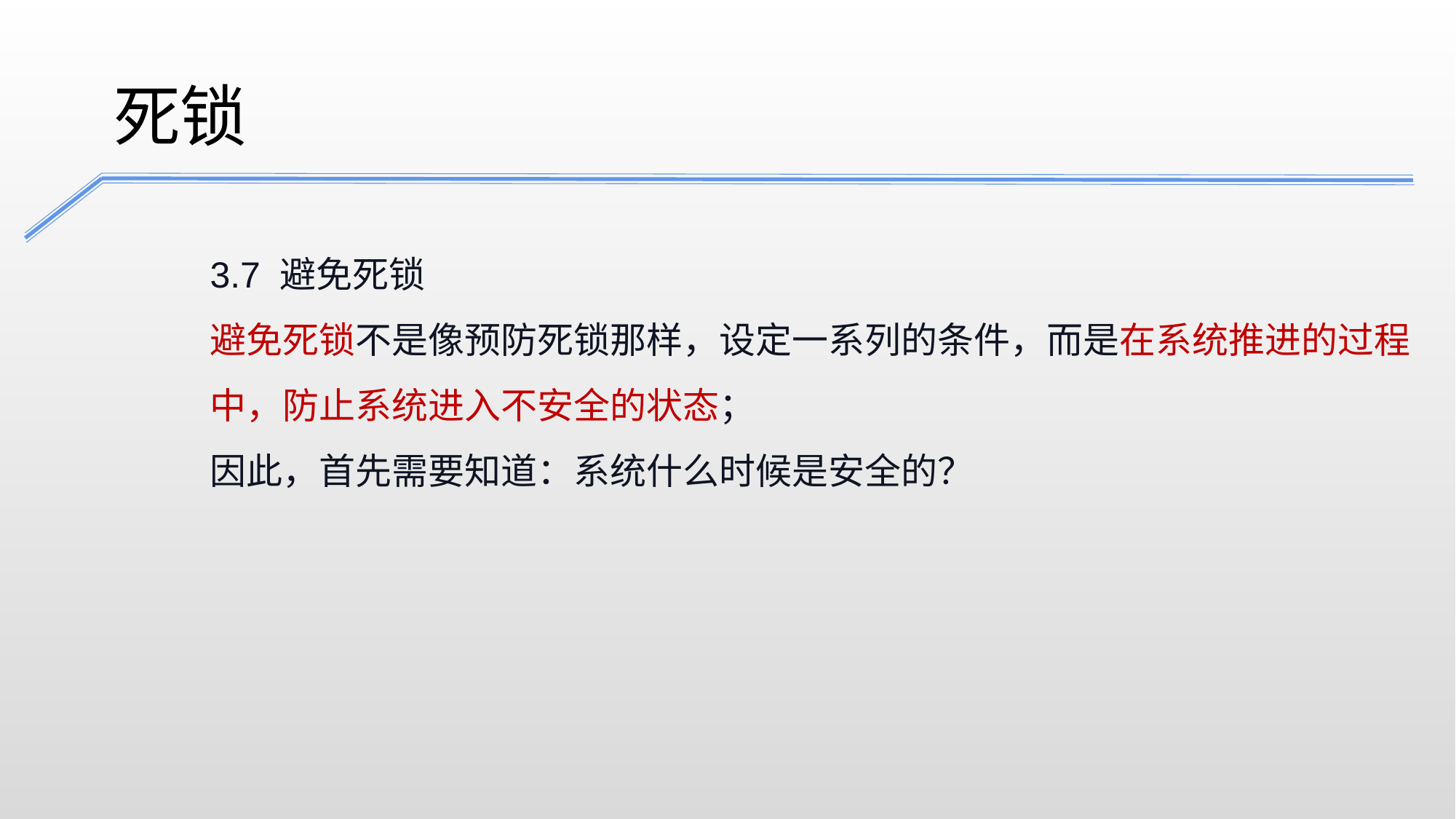

死锁

3.7 避免死锁
避免死锁不是像预防死锁那样，设定一系列的条件，而是在系统推进的过程中，防止系统进入不安全的状态；
因此，首先需要知道：系统什么时候是安全的？